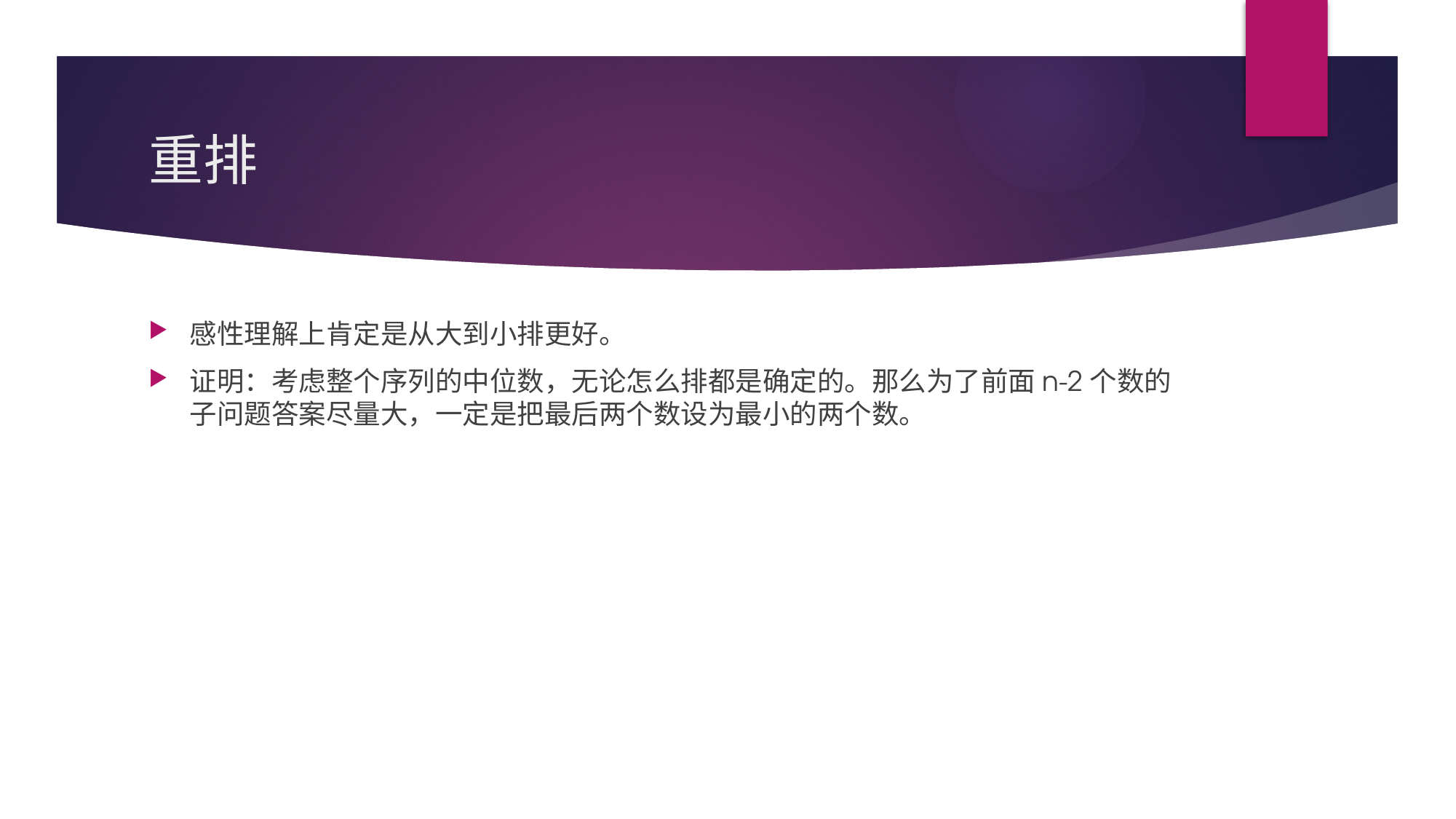

# 重排
感性理解上肯定是从大到小排更好。
证明：考虑整个序列的中位数，无论怎么排都是确定的。那么为了前面n-2个数的子问题答案尽量大，一定是把最后两个数设为最小的两个数。